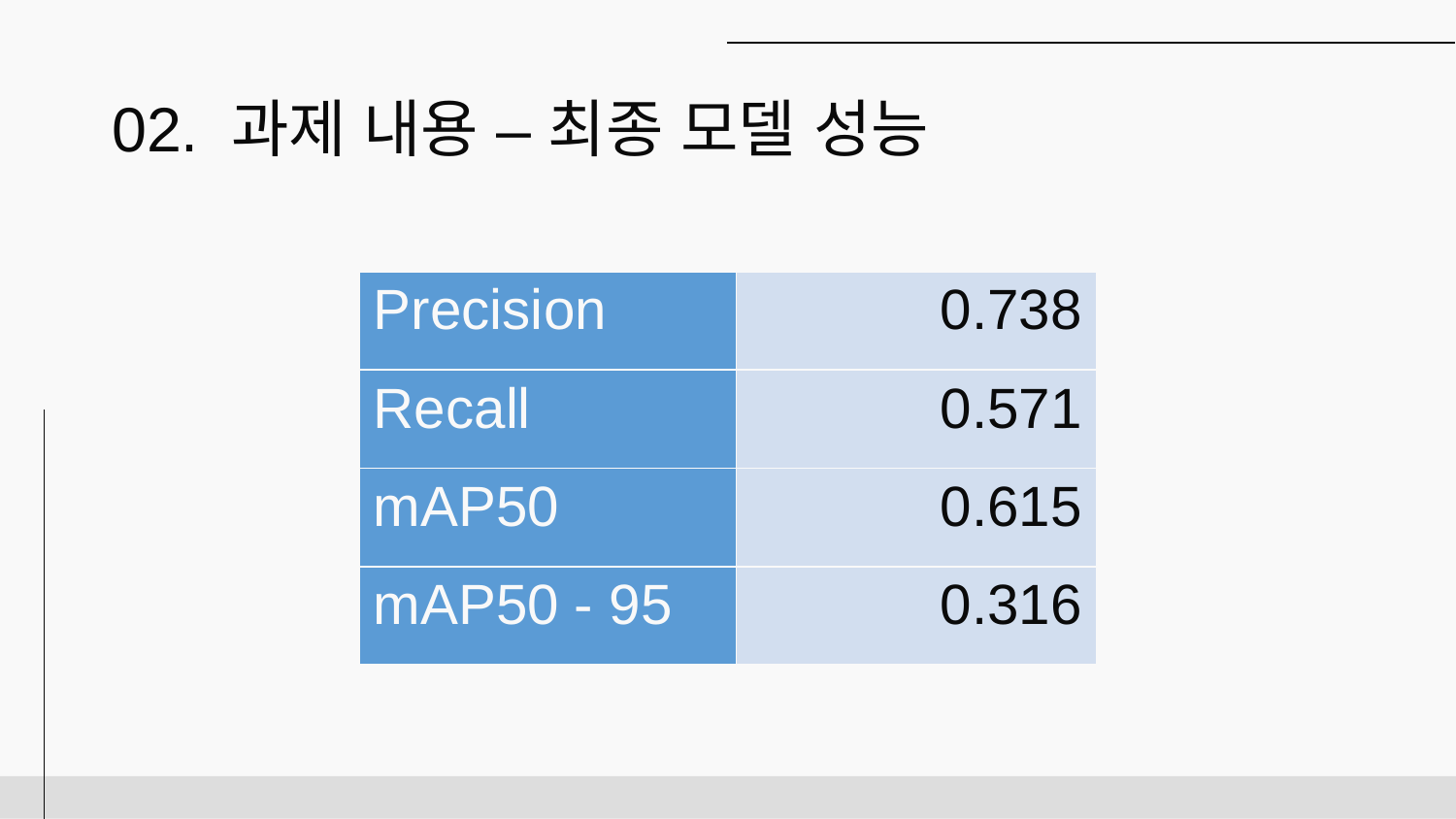

# 02. 과제 내용 – 최종 모델 성능

| Precision | 0.738 |
| --- | --- |
| Recall | 0.571 |
| mAP50 | 0.615 |
| mAP50 - 95 | 0.316 |